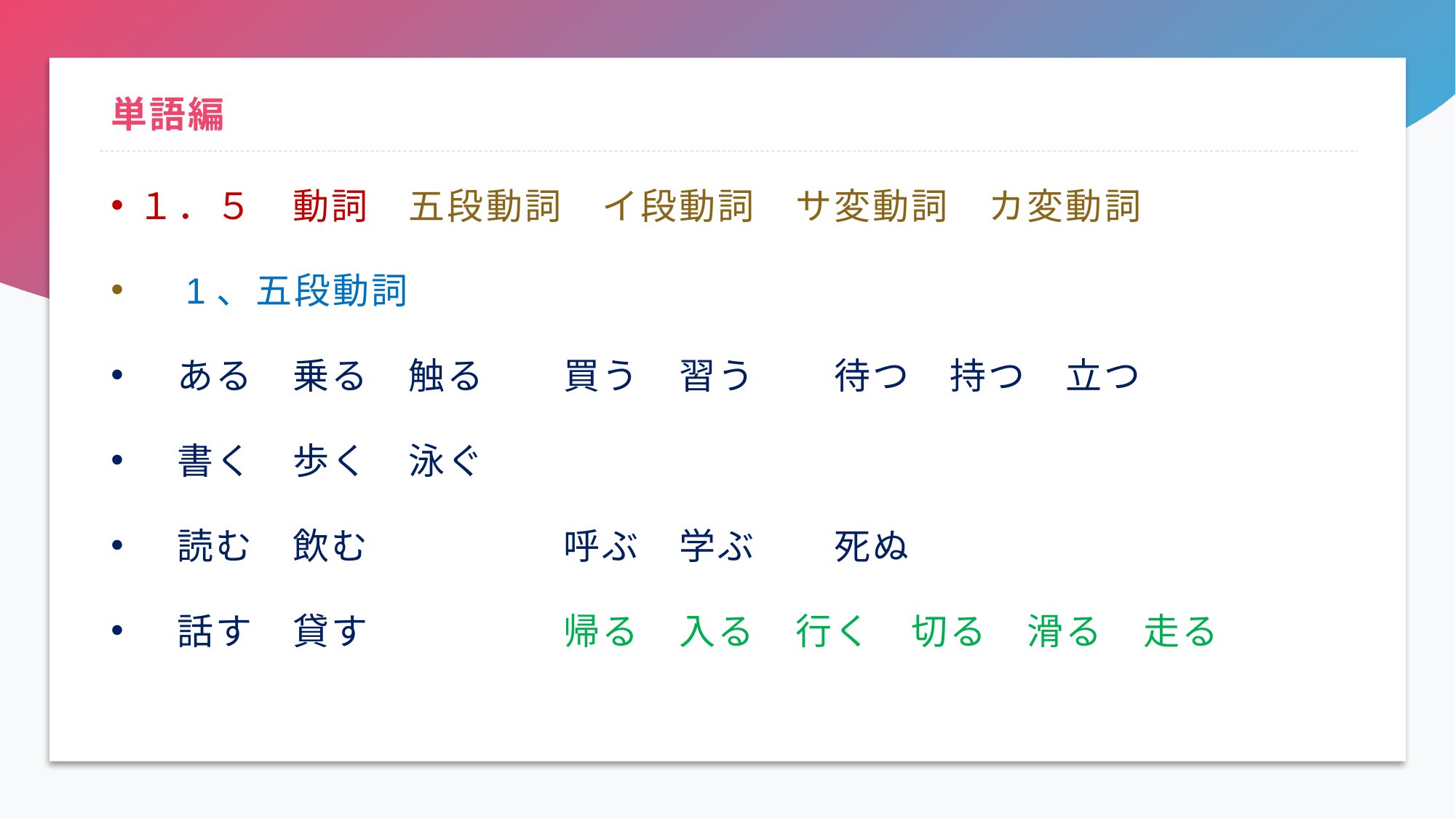

# 単語編
１．５　動詞　五段動詞　イ段動詞　サ変動詞　カ変動詞
　1、五段動詞
　ある　乗る　触る　　買う　習う　　待つ　持つ　立つ
　書く　歩く　泳ぐ
　読む　飲む　　　　　呼ぶ　学ぶ　　死ぬ
　話す　貸す　　　　　帰る　入る　行く　切る　滑る　走る